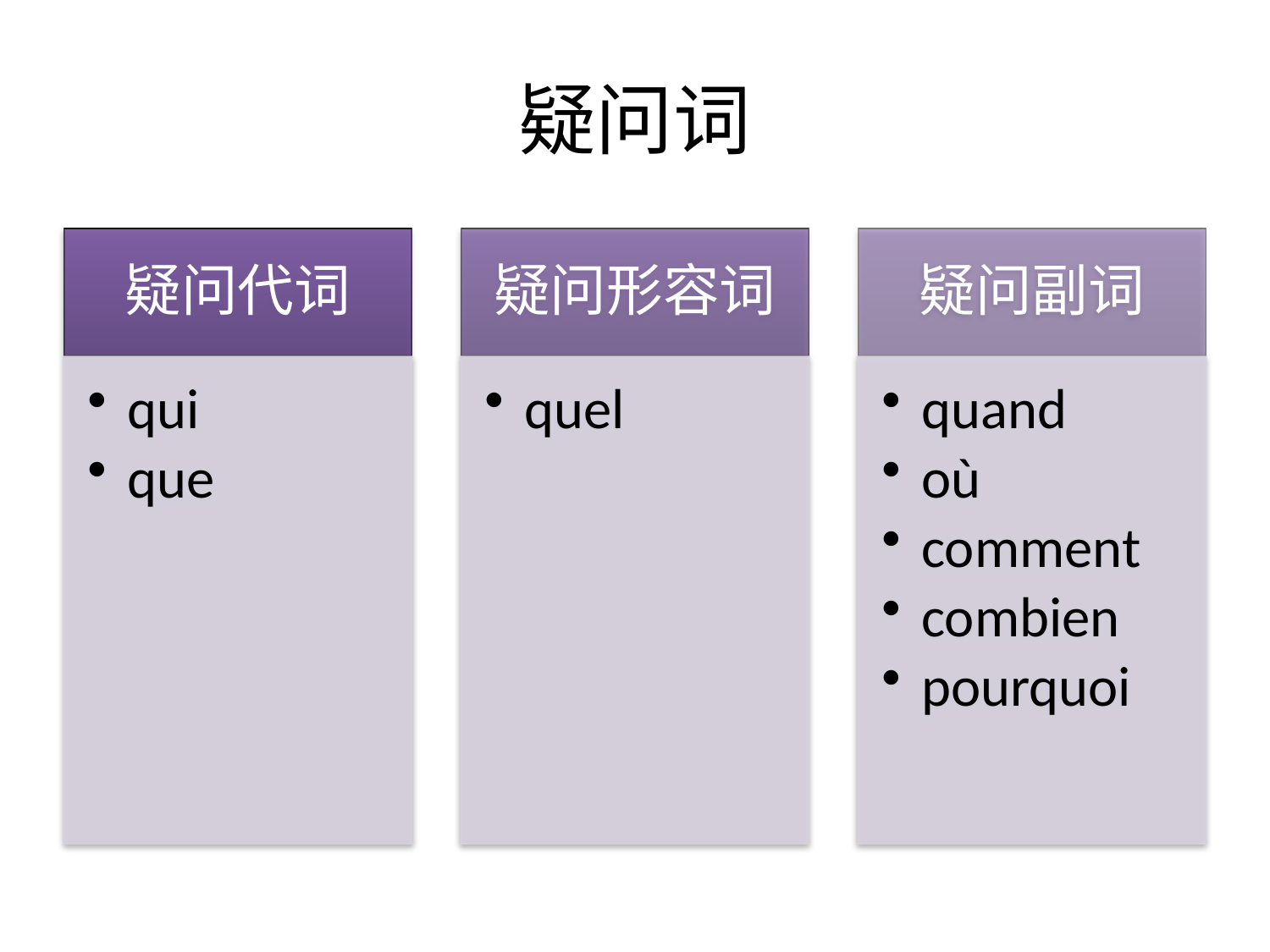

# 疑问词
疑问代词
qui
que
疑问形容词
quel
疑问副词
quand
où
comment
combien
pourquoi